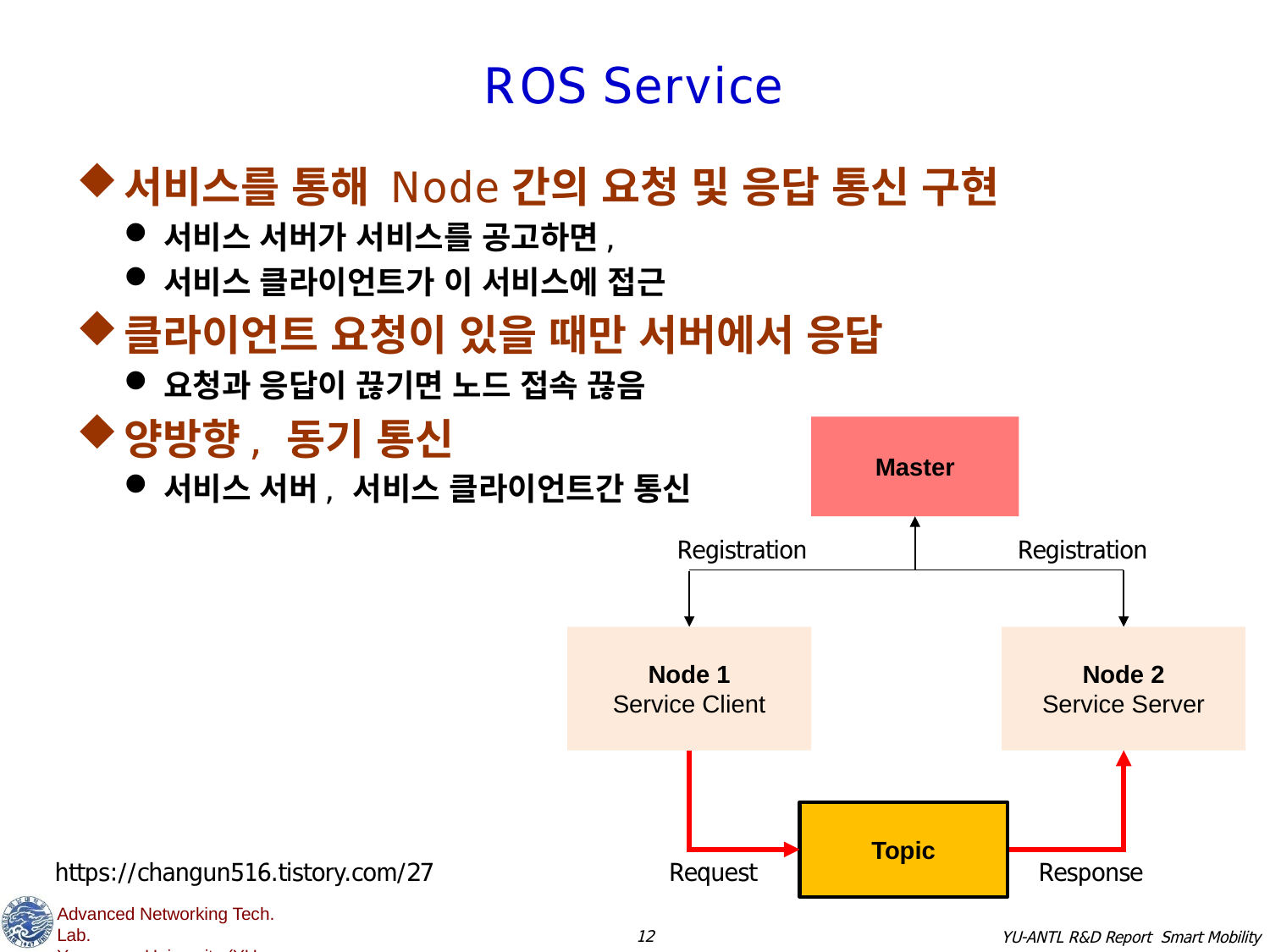

# ROS Service
서비스를 통해 Node간의 요청 및 응답 통신 구현
서비스 서버가 서비스를 공고하면,
서비스 클라이언트가 이 서비스에 접근
클라이언트 요청이 있을 때만 서버에서 응답
요청과 응답이 끊기면 노드 접속 끊음
양방향, 동기 통신
서비스 서버, 서비스 클라이언트간 통신
Master
Registration
Registration
Node 1
Service Client
Node 2
Service Server
Topic
https://changun516.tistory.com/27
Request
Response